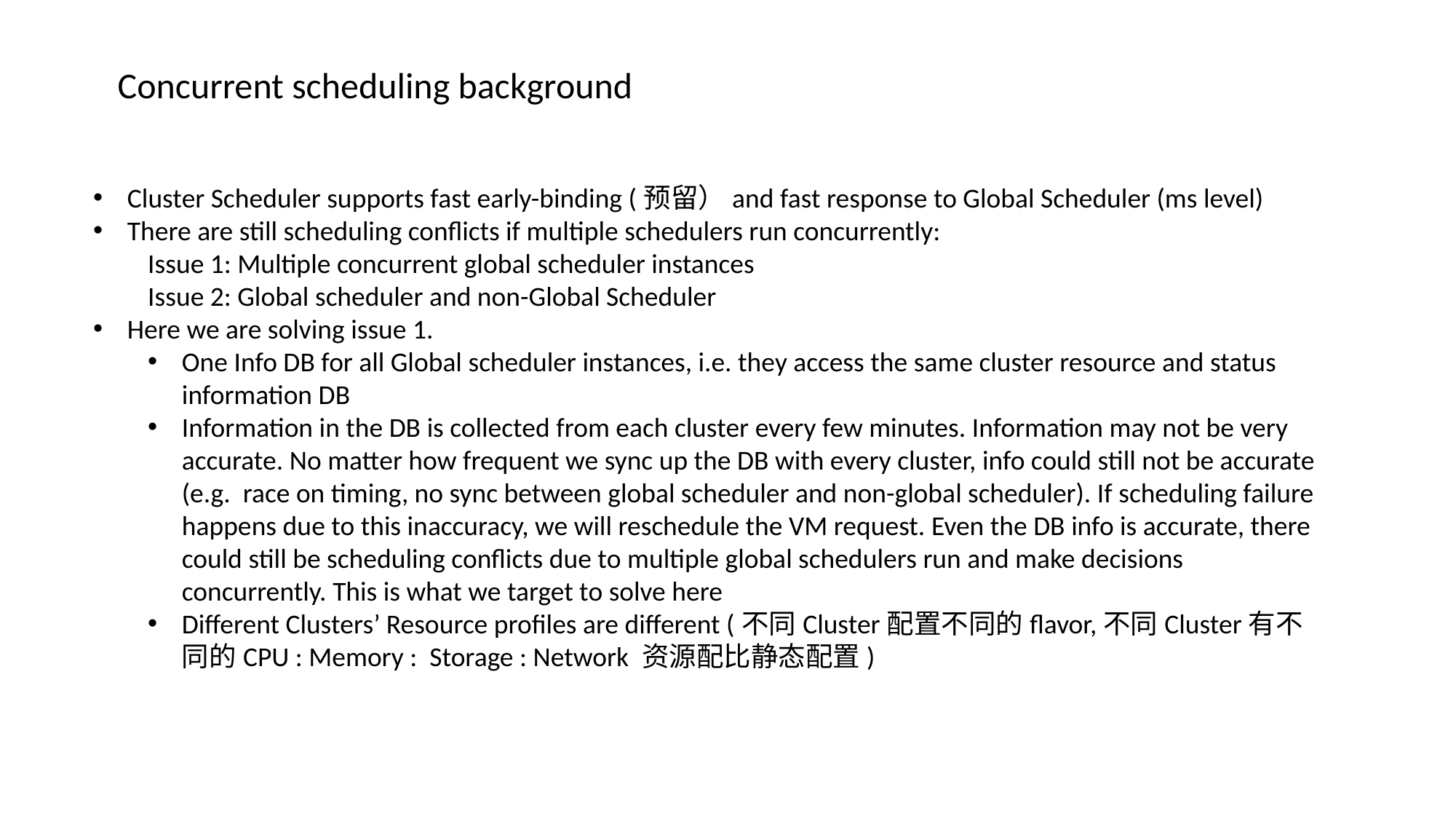

Concurrent scheduling background
Cluster Scheduler supports fast early-binding (预留）and fast response to Global Scheduler (ms level)
There are still scheduling conflicts if multiple schedulers run concurrently:
Issue 1: Multiple concurrent global scheduler instances
Issue 2: Global scheduler and non-Global Scheduler
Here we are solving issue 1.
One Info DB for all Global scheduler instances, i.e. they access the same cluster resource and status information DB
Information in the DB is collected from each cluster every few minutes. Information may not be very accurate. No matter how frequent we sync up the DB with every cluster, info could still not be accurate (e.g.  race on timing, no sync between global scheduler and non-global scheduler). If scheduling failure happens due to this inaccuracy, we will reschedule the VM request. Even the DB info is accurate, there could still be scheduling conflicts due to multiple global schedulers run and make decisions concurrently. This is what we target to solve here
Different Clusters’ Resource profiles are different (不同Cluster配置不同的flavor,不同Cluster有不同的CPU : Memory :  Storage : Network 资源配比静态配置)